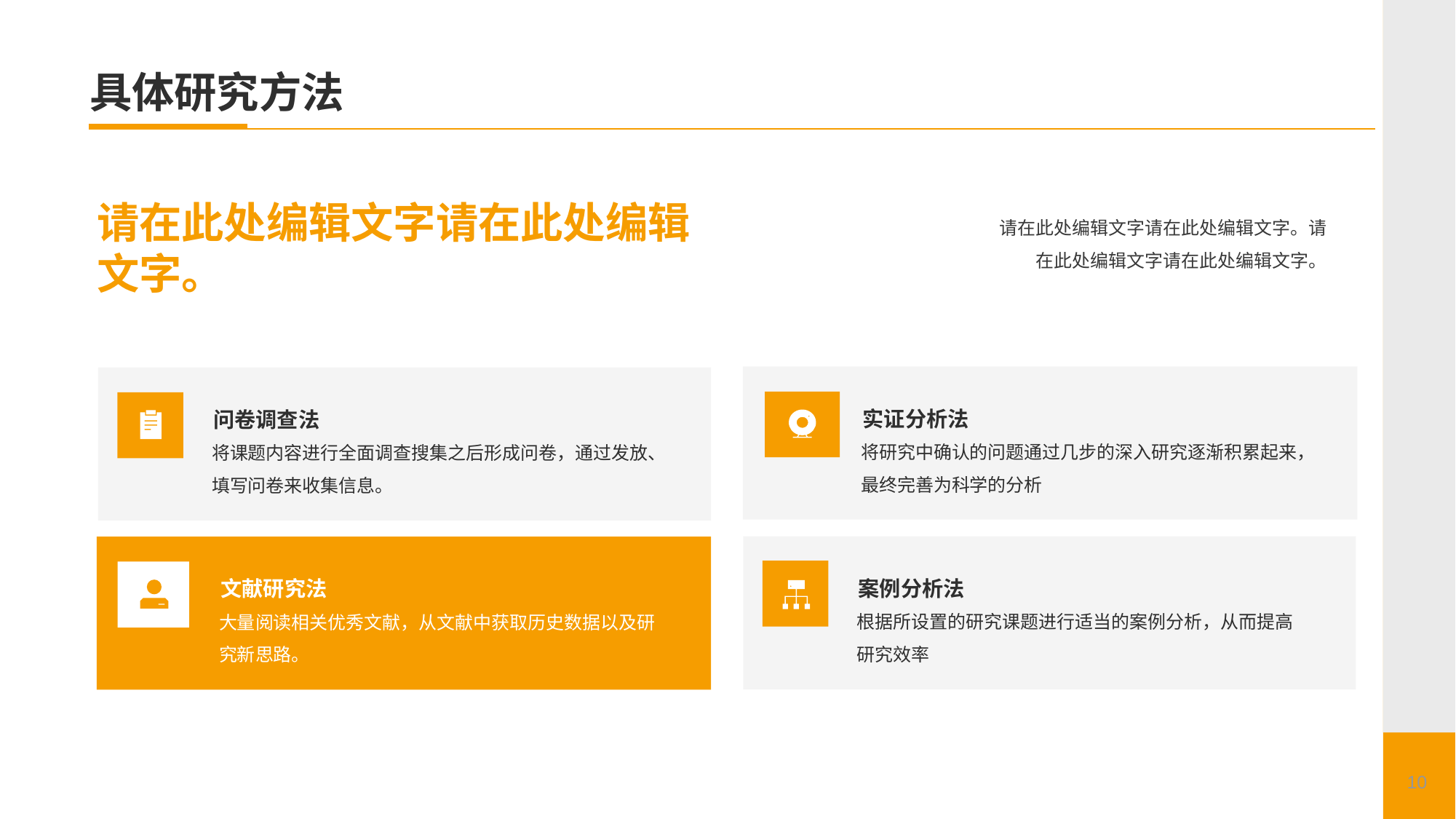

# 具体研究方法
请在此处编辑文字请在此处编辑文字。
请在此处编辑文字请在此处编辑文字。请在此处编辑文字请在此处编辑文字。

实证分析法

将研究中确认的问题通过几步的深入研究逐渐积累起来，最终完善为科学的分析

问卷调查法

将课题内容进行全面调查搜集之后形成问卷，通过发放、填写问卷来收集信息。

案例分析法

根据所设置的研究课题进行适当的案例分析，从而提高研究效率

文献研究法

大量阅读相关优秀文献，从文献中获取历史数据以及研究新思路。
10